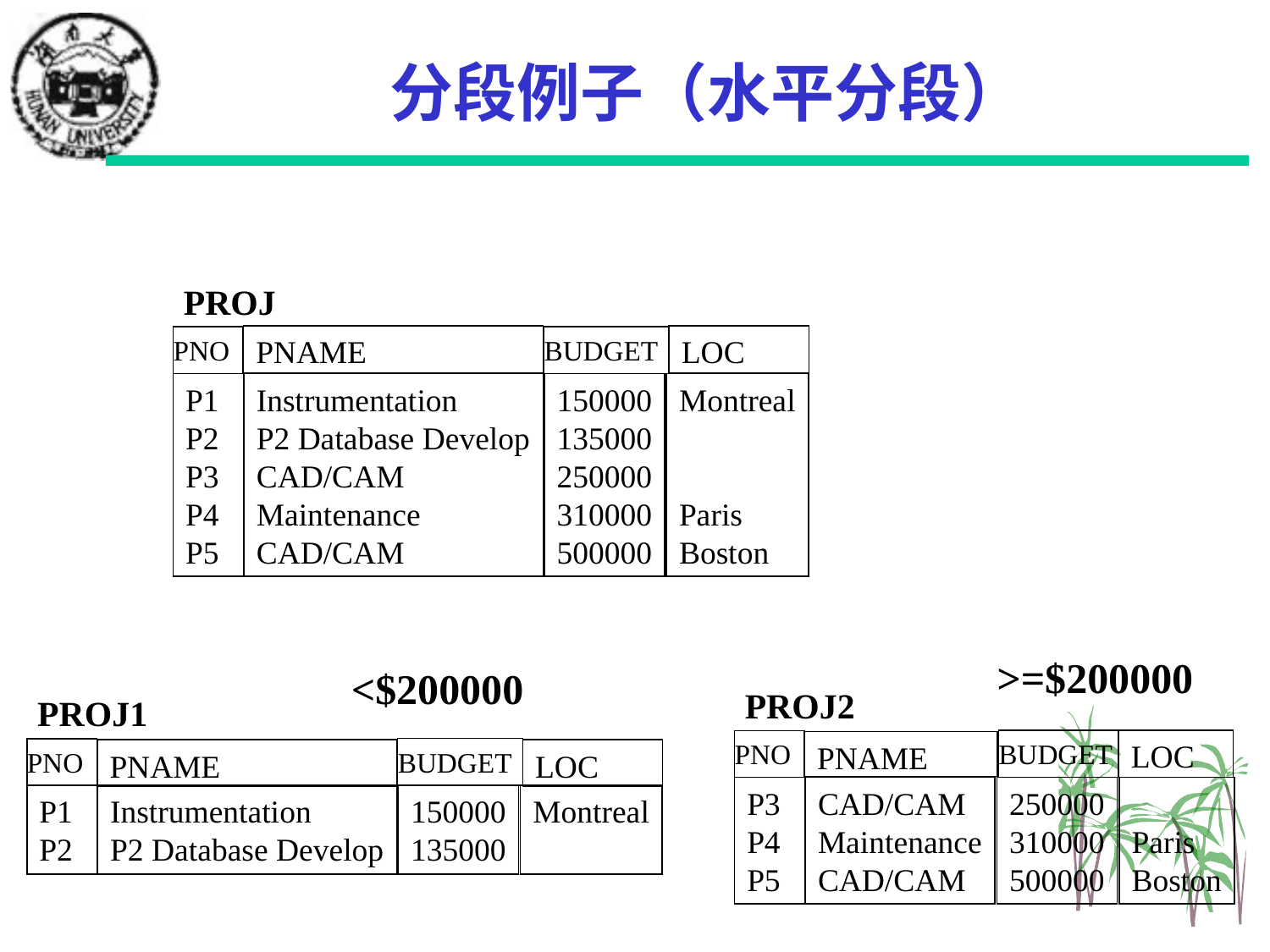

# 分段例子（水平分段）
PROJ

PNAME
LOC
BUDGET
PNO
P1
P2
P3
P4
P5
Instrumentation
P2 Database Develop
CAD/CAM
Maintenance
CAD/CAM
150000
135000
250000
310000
500000
Montreal

Paris
Boston
>=$200000
<$200000
PROJ2
PROJ1
BUDGET
LOC
PNO
PNAME
BUDGET
PNO
PNAME
LOC
P3
P4
P5
CAD/CAM
Maintenance
CAD/CAM
250000
310000
500000

Paris
Boston
P1
P2
Instrumentation
P2 Database Develop
150000
135000
Montreal